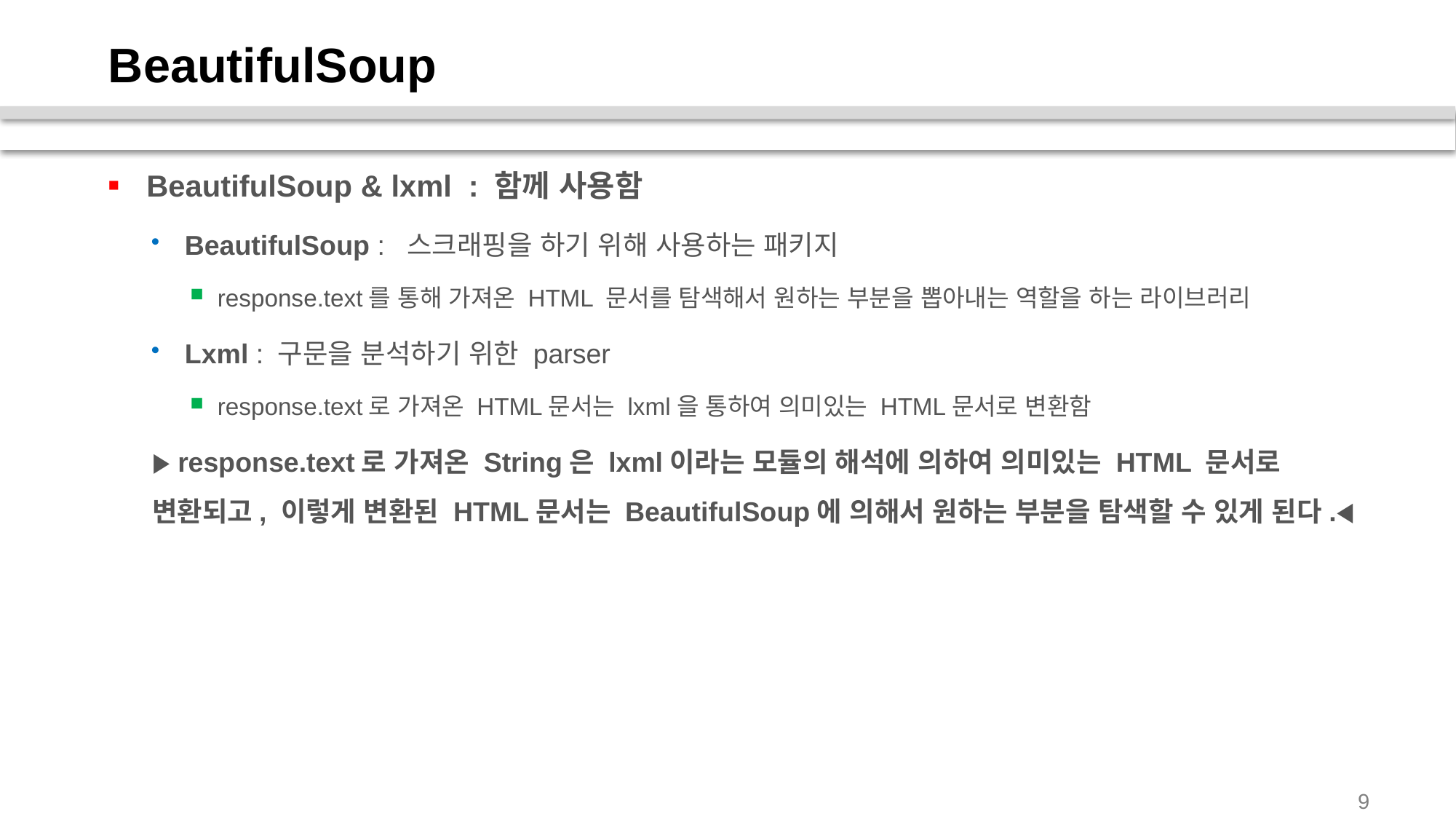

# BeautifulSoup
BeautifulSoup & lxml  : 함께 사용함
BeautifulSoup :  스크래핑을 하기 위해 사용하는 패키지
response.text를 통해 가져온 HTML 문서를 탐색해서 원하는 부분을 뽑아내는 역할을 하는 라이브러리
Lxml : 구문을 분석하기 위한 parser
response.text로 가져온 HTML문서는 lxml을 통하여 의미있는 HTML문서로 변환함
▶ response.text로 가져온 String은 lxml이라는 모듈의 해석에 의하여 의미있는 HTML 문서로 변환되고, 이렇게 변환된 HTML문서는 BeautifulSoup에 의해서 원하는 부분을 탐색할 수 있게 된다.◀